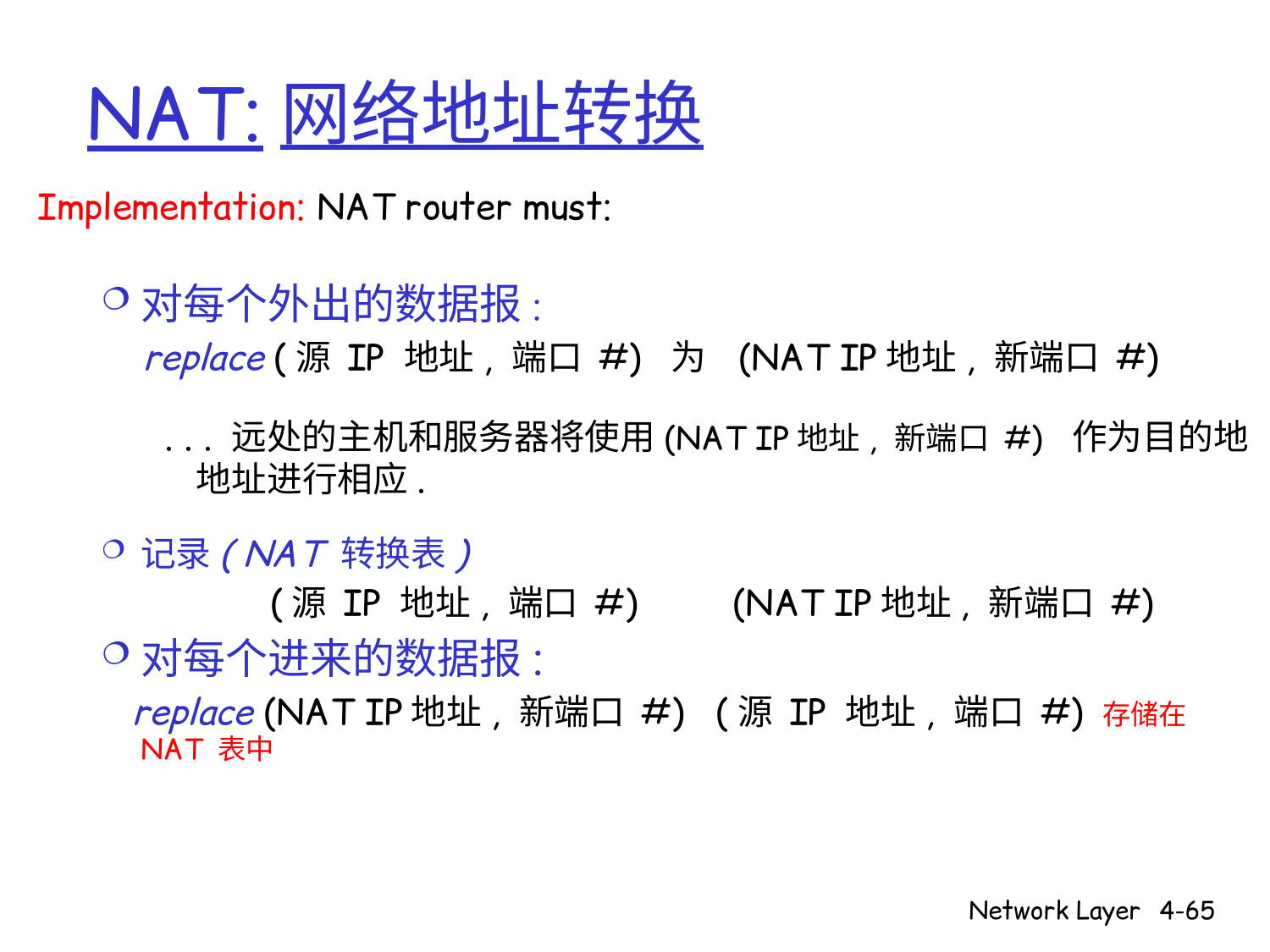

# NAT:网络地址转换
Implementation: NAT router must:
对每个外出的数据报:
    replace (源 IP 地址, 端口 #)  为   (NAT IP地址, 新端口 #)

. . . 远处的主机和服务器将使用(NAT IP地址, 新端口 #)  作为目的地地址进行相应.
记录( NAT 转换表)
                (源 IP 地址, 端口 #)         (NAT IP地址, 新端口 #)
对每个进来的数据报:
   replace (NAT IP地址, 新端口 #)   (源 IP 地址, 端口 #) 存储在 NAT 表中

Network Layer
4-65